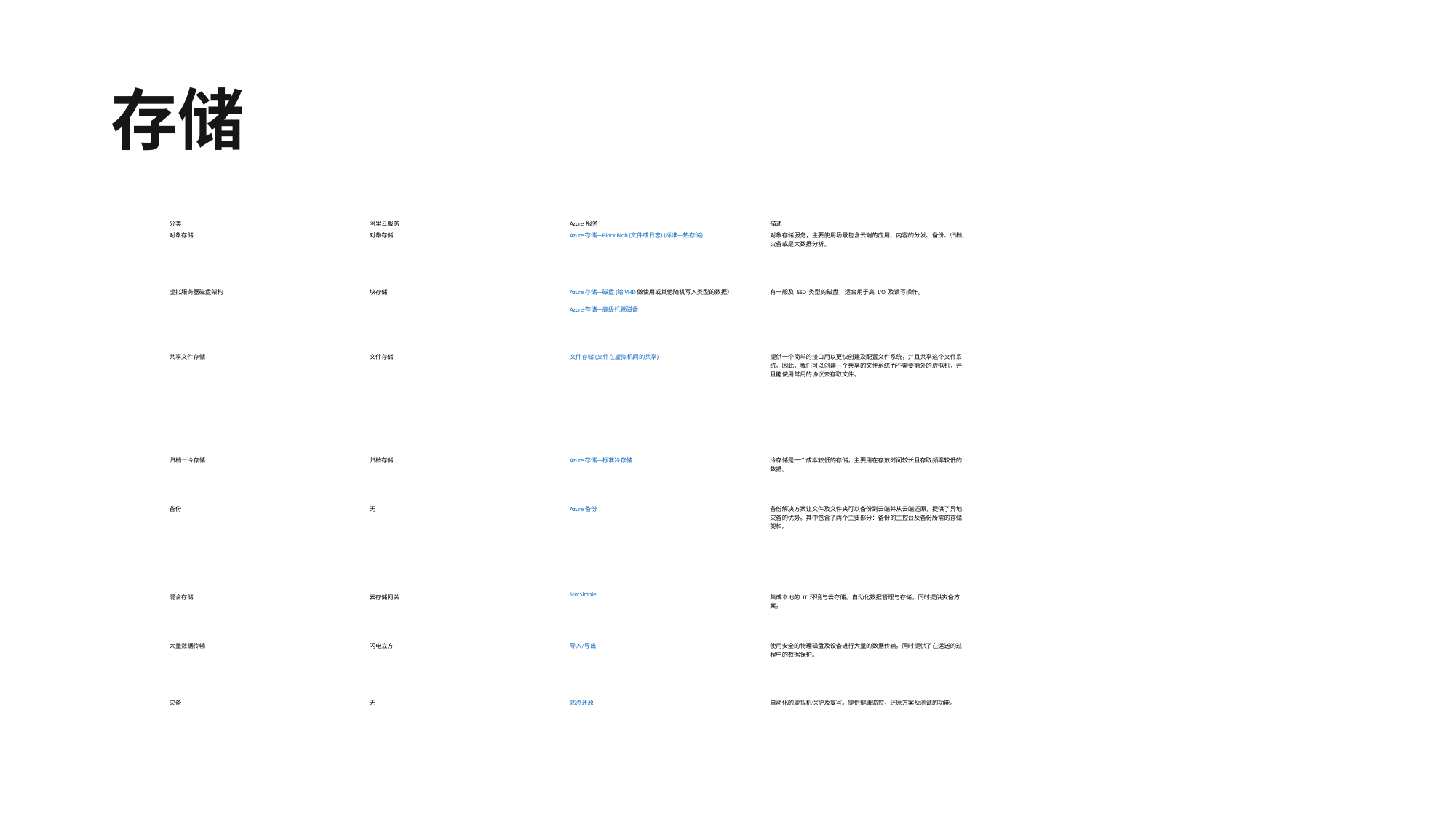

# 存储
| 分类 | 阿里云服务 | Azure 服务 | 描述 |
| --- | --- | --- | --- |
| 对象存储 | 对象存储 | Azure 存储—Block Blob (文件或日志) (标准—热存储) | 对象存储服务，主要使用场景包含云端的应用、内容的分发、备份、归档、灾备或是大数据分析。 |
| 虚拟服务器磁盘架构 | 块存储 | Azure 存储—磁盘 (给 VHD 做使用或其他随机写入类型的数据） Azure 存储—高级托管磁盘 | 有一般及 SSD 类型的磁盘，适合用于高 I/O 及读写操作。 |
| 共享文件存储 | 文件存储 | 文件存储 (文件在虚拟机间的共享) | 提供一个简单的接口用以更快创建及配置文件系统，并且共享这个文件系统。因此，我们可以创建一个共享的文件系统而不需要额外的虚拟机，并且能使用常用的协议去存取文件。 |
| 归档—冷存储 | 归档存储 | Azure 存储—标准冷存储 | 冷存储是一个成本较低的存储，主要用在存放时间较长且存取频率较低的数据。 |
| 备份 | 无 | Azure 备份 | 备份解决方案让文件及文件夹可以备份到云端并从云端还原，提供了异地灾备的优势。其中包含了两个主要部分：备份的主控台及备份所需的存储架构。 |
| 混合存储 | 云存储网关 | StorSimple | 集成本地的 IT 环境与云存储。自动化数据管理与存储，同时提供灾备方案。 |
| 大量数据传输 | 闪电立方 | 导入/导出 | 使用安全的物理磁盘及设备进行大量的数据传输。同时提供了在运送的过程中的数据保护。 |
| 灾备 | 无 | 站点还原 | 自动化的虚拟机保护及复写。提供健康监控，还原方案及测试的功能。 |